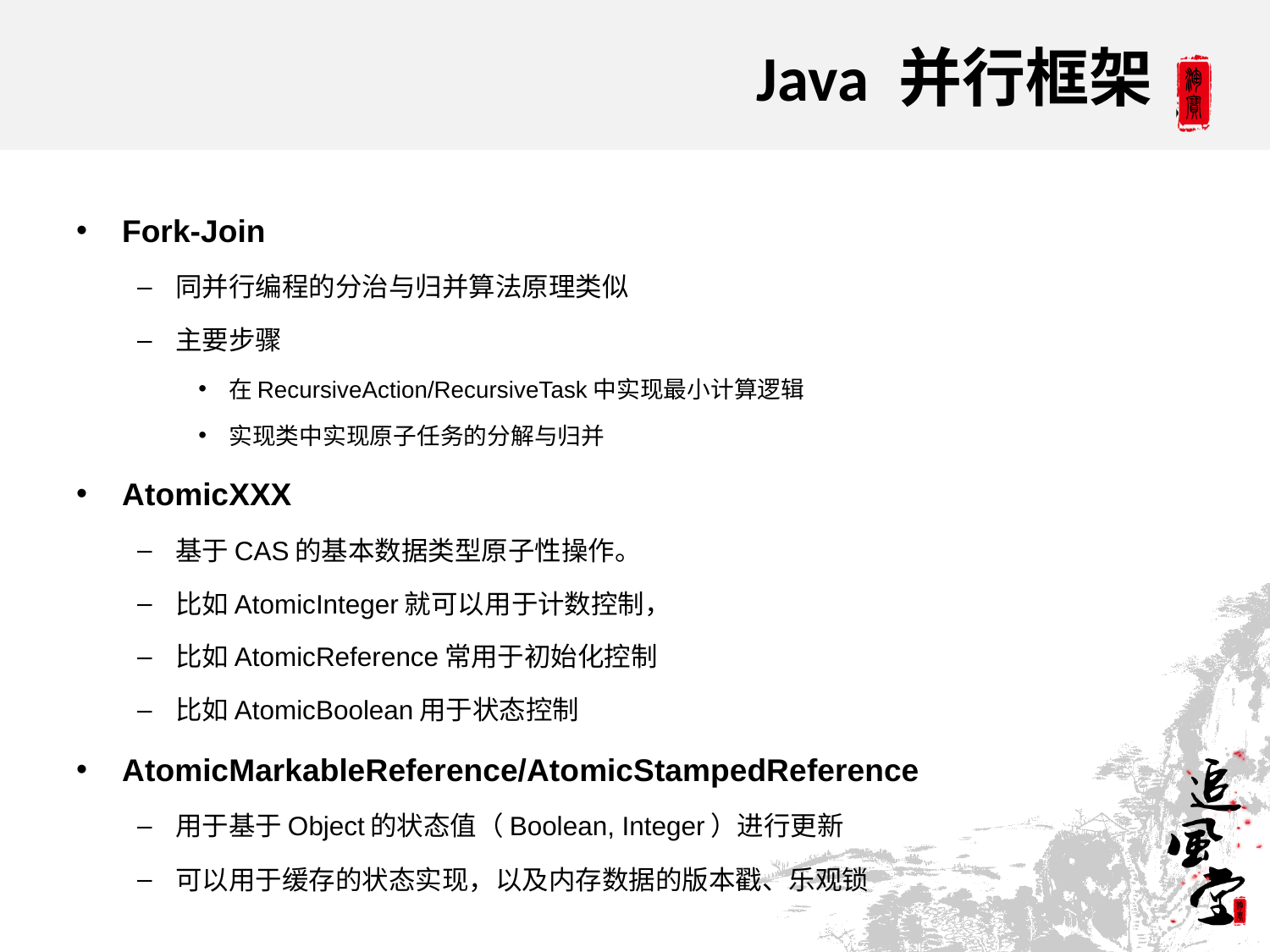

# Java 并行框架
Fork-Join
同并行编程的分治与归并算法原理类似
主要步骤
在RecursiveAction/RecursiveTask中实现最小计算逻辑
实现类中实现原子任务的分解与归并
AtomicXXX
基于CAS的基本数据类型原子性操作。
比如AtomicInteger就可以用于计数控制，
比如AtomicReference常用于初始化控制
比如AtomicBoolean用于状态控制
AtomicMarkableReference/AtomicStampedReference
用于基于Object的状态值（Boolean, Integer）进行更新
可以用于缓存的状态实现，以及内存数据的版本戳、乐观锁